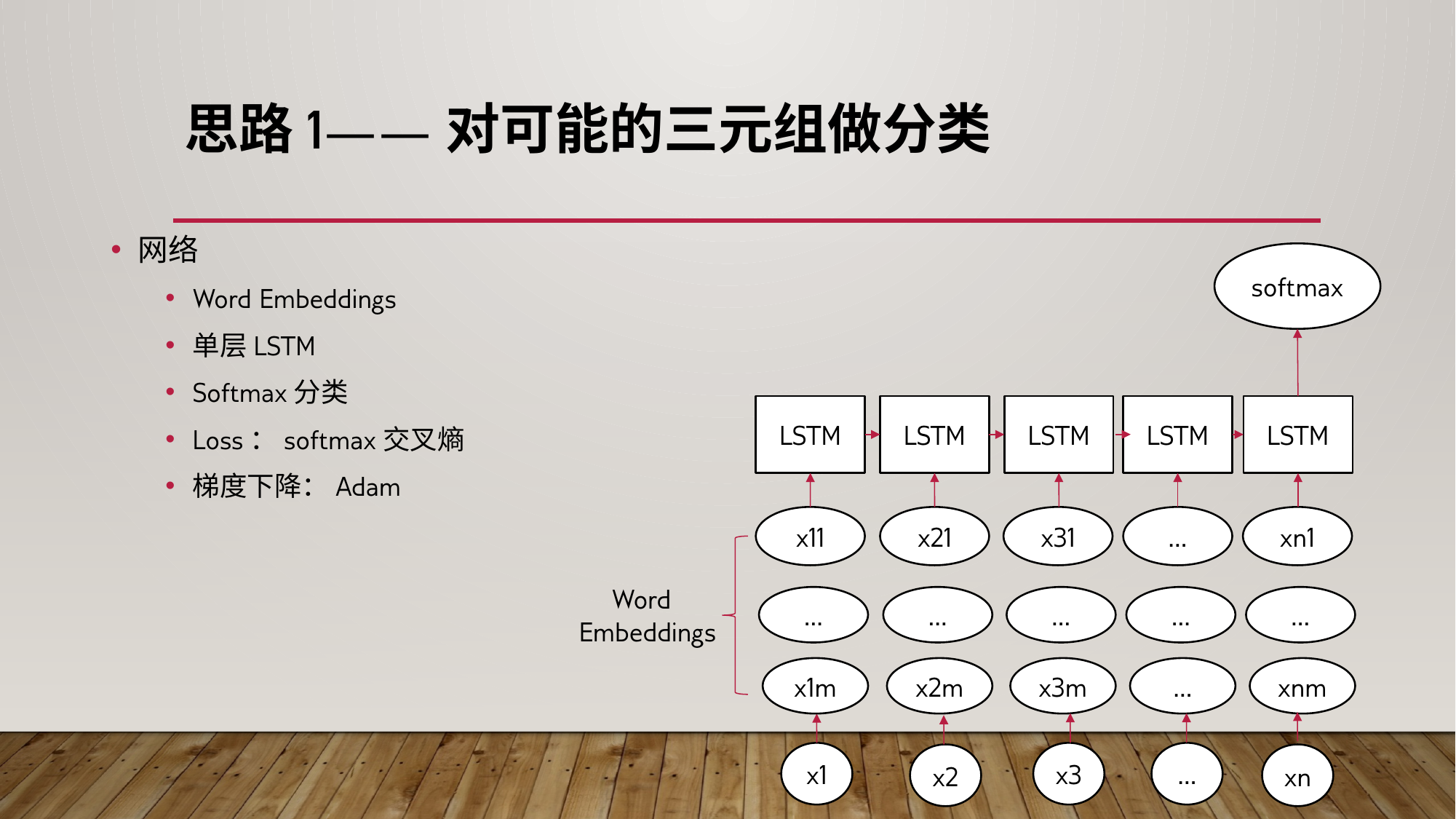

# 思路1——对可能的三元组做分类
网络
Word Embeddings
单层LSTM
Softmax分类
Loss：softmax交叉熵
梯度下降：Adam

softmax
LSTM
LSTM
LSTM
LSTM
LSTM
x11
x21
x31
…
xn1

    Word
Embeddings
…
…
…
…
…
x1m
x2m
x3m
…
xnm
…
x1
x3
x2
xn